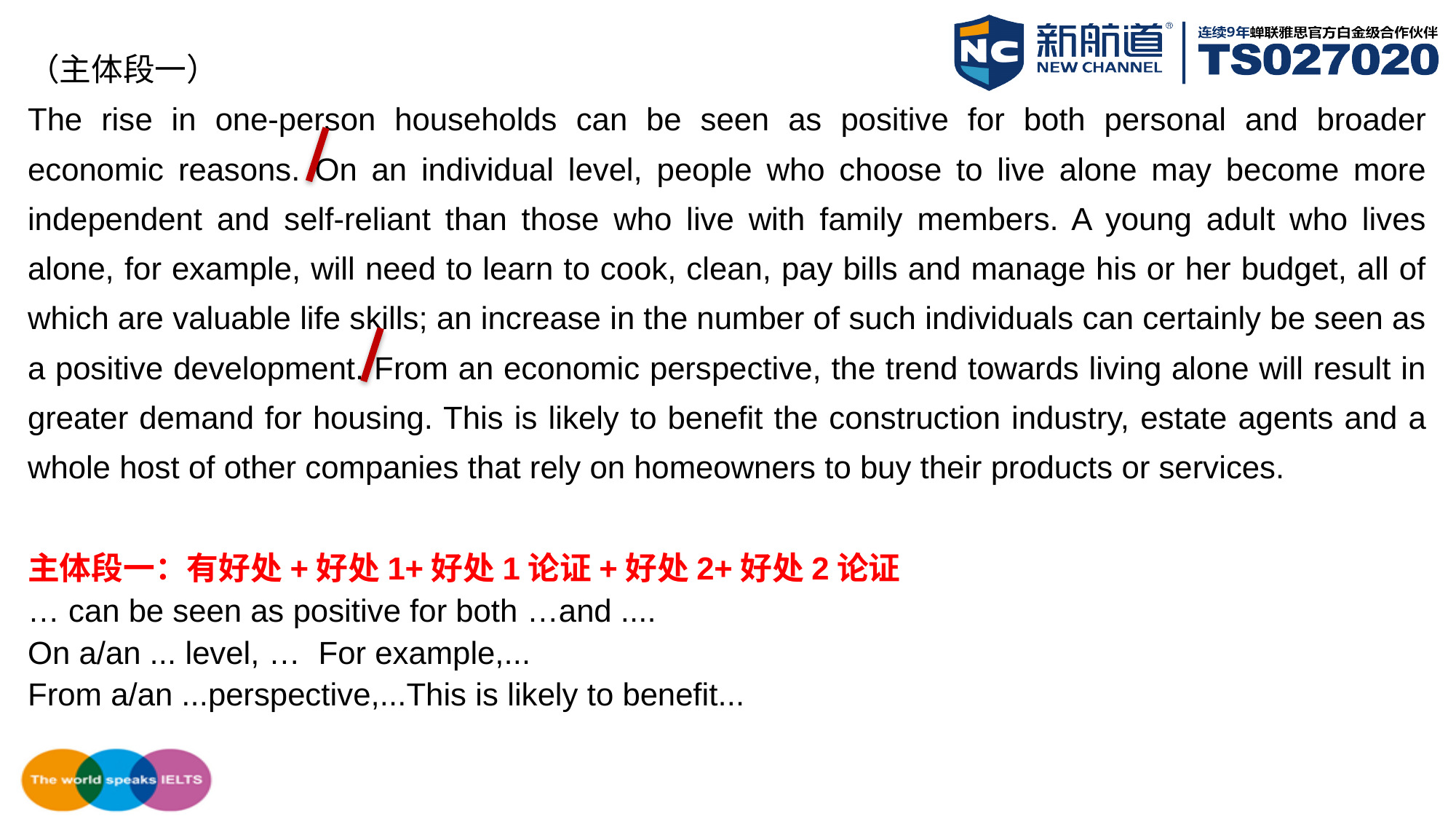

（主体段一）
The rise in one-person households can be seen as positive for both personal and broader economic reasons. On an individual level, people who choose to live alone may become more independent and self-reliant than those who live with family members. A young adult who lives alone, for example, will need to learn to cook, clean, pay bills and manage his or her budget, all of which are valuable life skills; an increase in the number of such individuals can certainly be seen as a positive development. From an economic perspective, the trend towards living alone will result in greater demand for housing. This is likely to benefit the construction industry, estate agents and a whole host of other companies that rely on homeowners to buy their products or services.
主体段一：有好处+好处1+好处1论证+好处2+好处2论证
… can be seen as positive for both …and ....
On a/an ... level, …  For example,...
From a/an ...perspective,...This is likely to benefit...